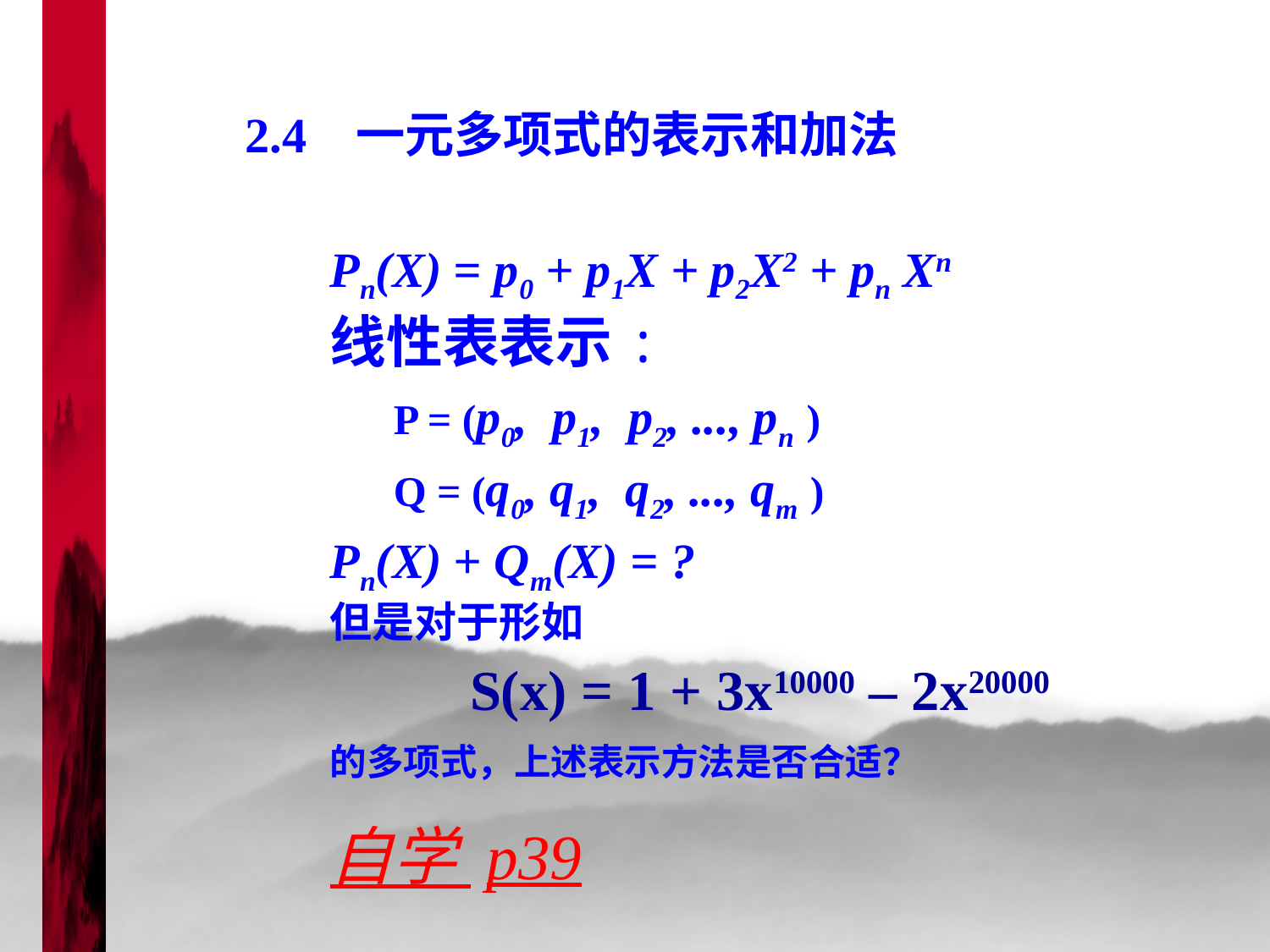

2.4   一元多项式的表示和加法
Pn(X) = p0 + p1X + p2X2 + pn Xn
线性表表示:
P = (p0,  p1,  p2, ..., pn )
Q = (q0, q1,  q2, ..., qm )
Pn(X) + Qm(X) = ?
但是对于形如
          S(x) = 1 + 3x10000 – 2x20000
的多项式，上述表示方法是否合适？
自学 p39